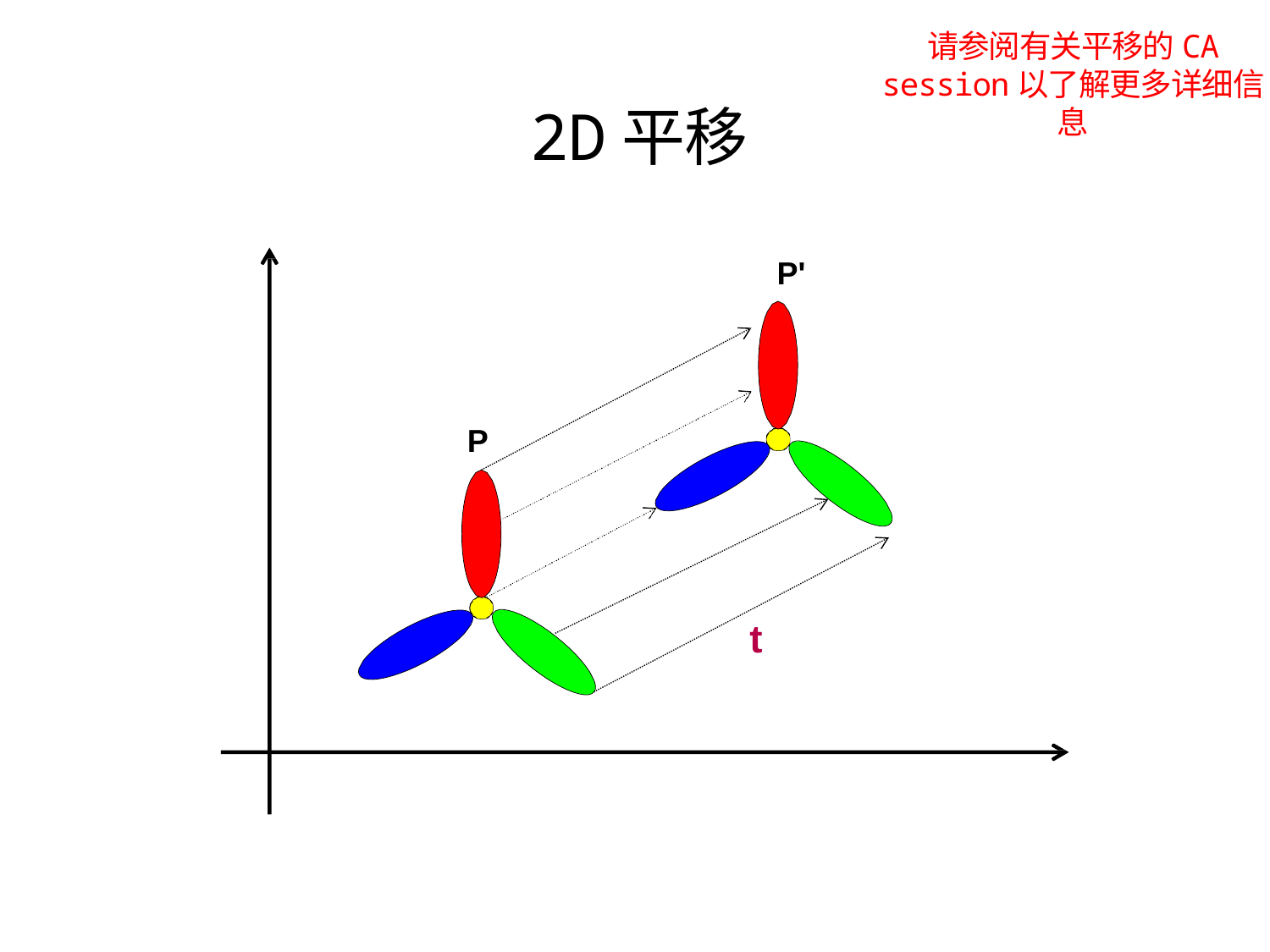

请参阅有关平移的CA session以了解更多详细信息
# 2D平移

P'

P

t